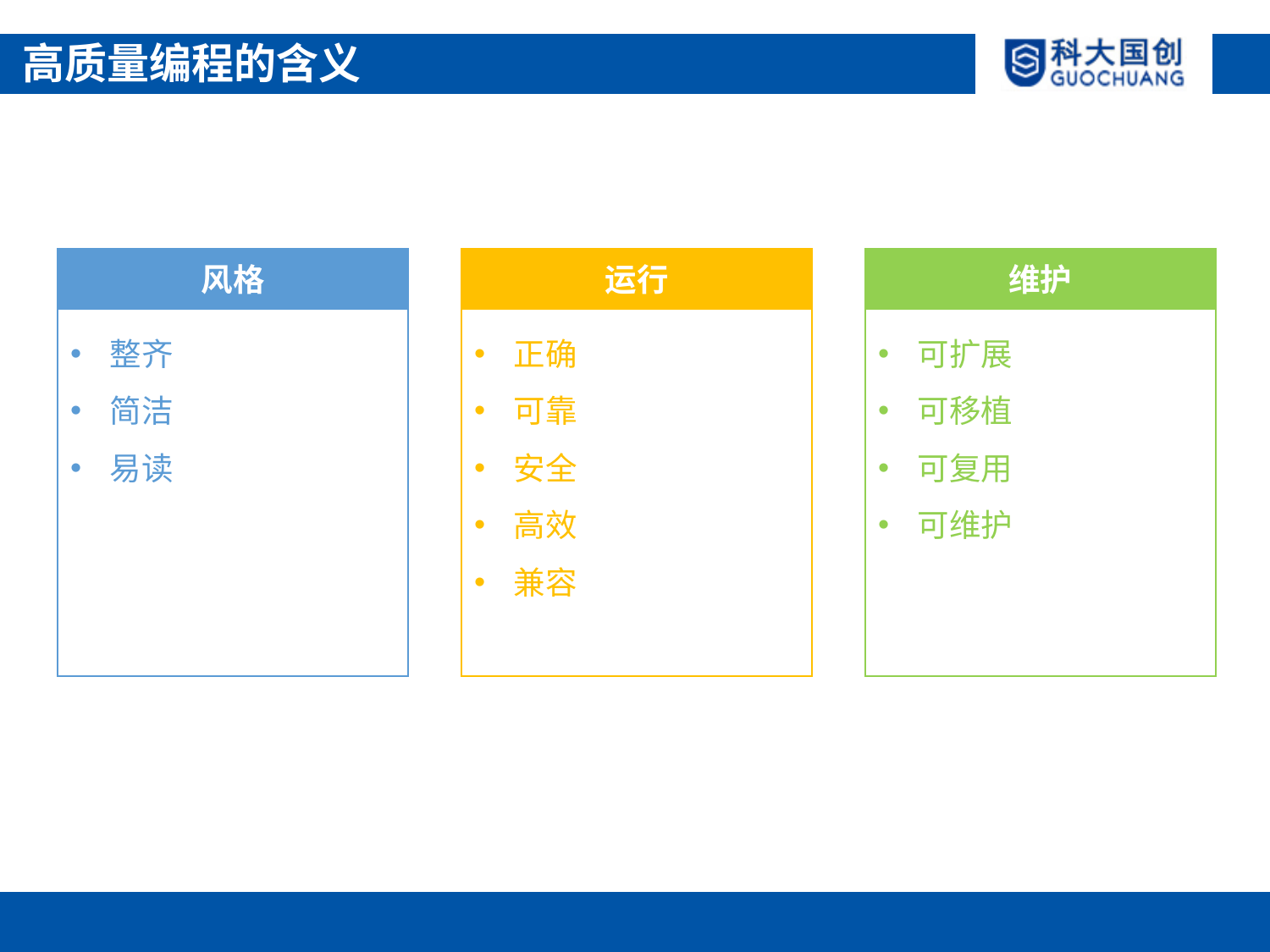

高质量编程的含义
风格
运行
维护
整齐
简洁
易读
正确
可靠
安全
高效
兼容
可扩展
可移植
可复用
可维护